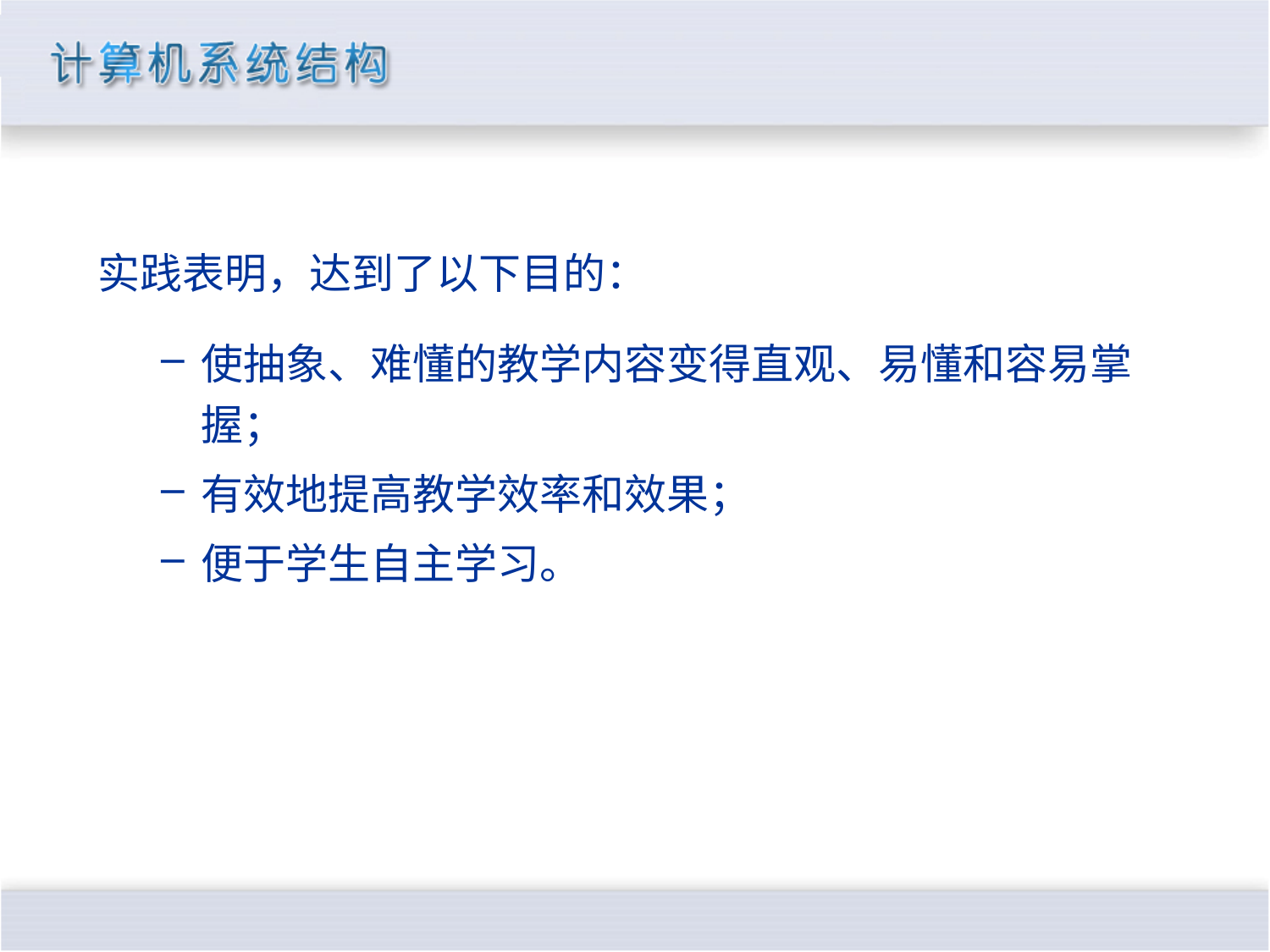

实践表明，达到了以下目的：
使抽象、难懂的教学内容变得直观、易懂和容易掌握；
有效地提高教学效率和效果；
便于学生自主学习。